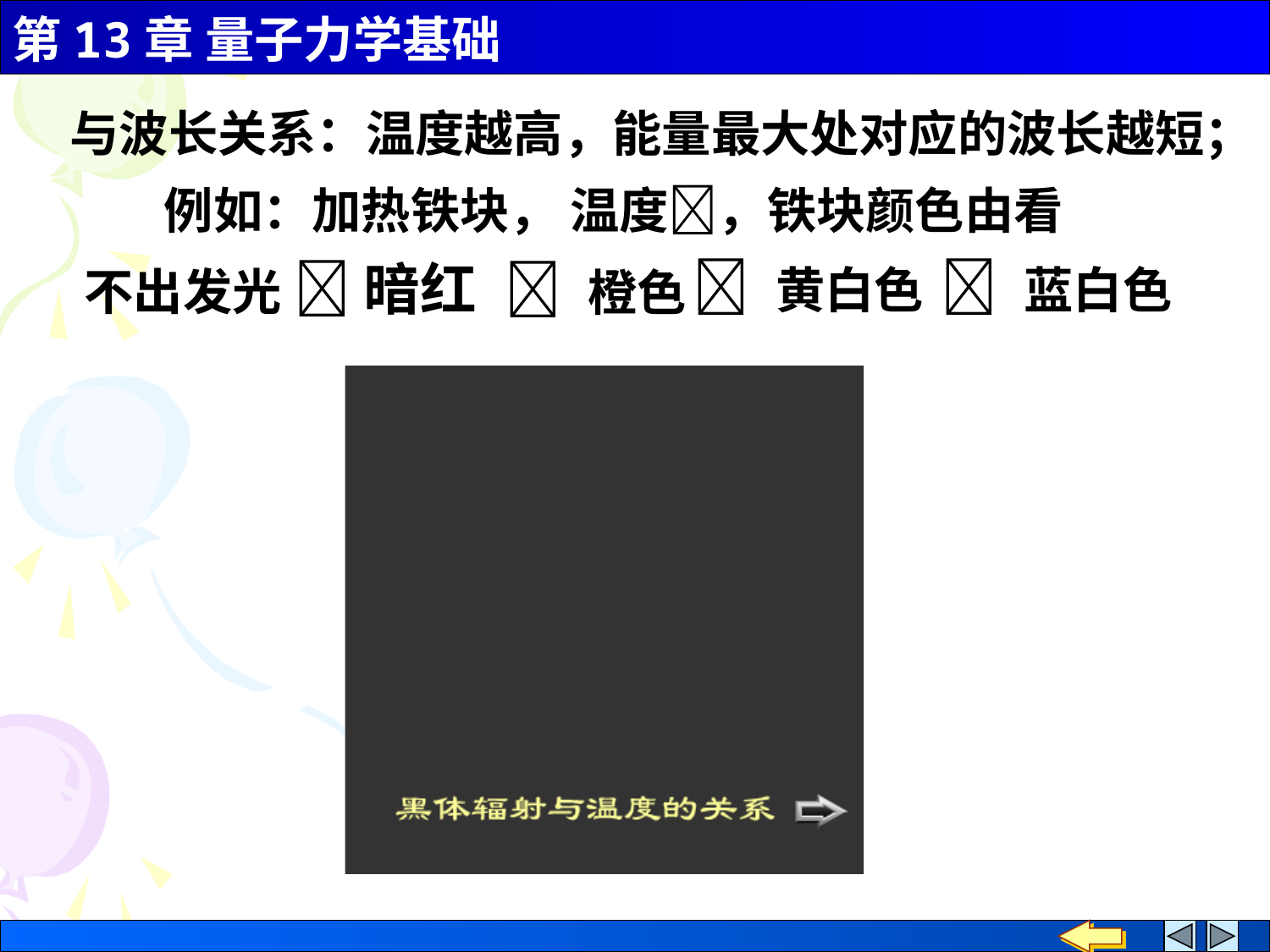

与波长关系：温度越高，能量最大处对应的波长越短；
      例如：加热铁块， 温度↑，铁块颜色由看
→ 黄白色
→ 蓝白色
不出发光 → 暗红
→ 橙色